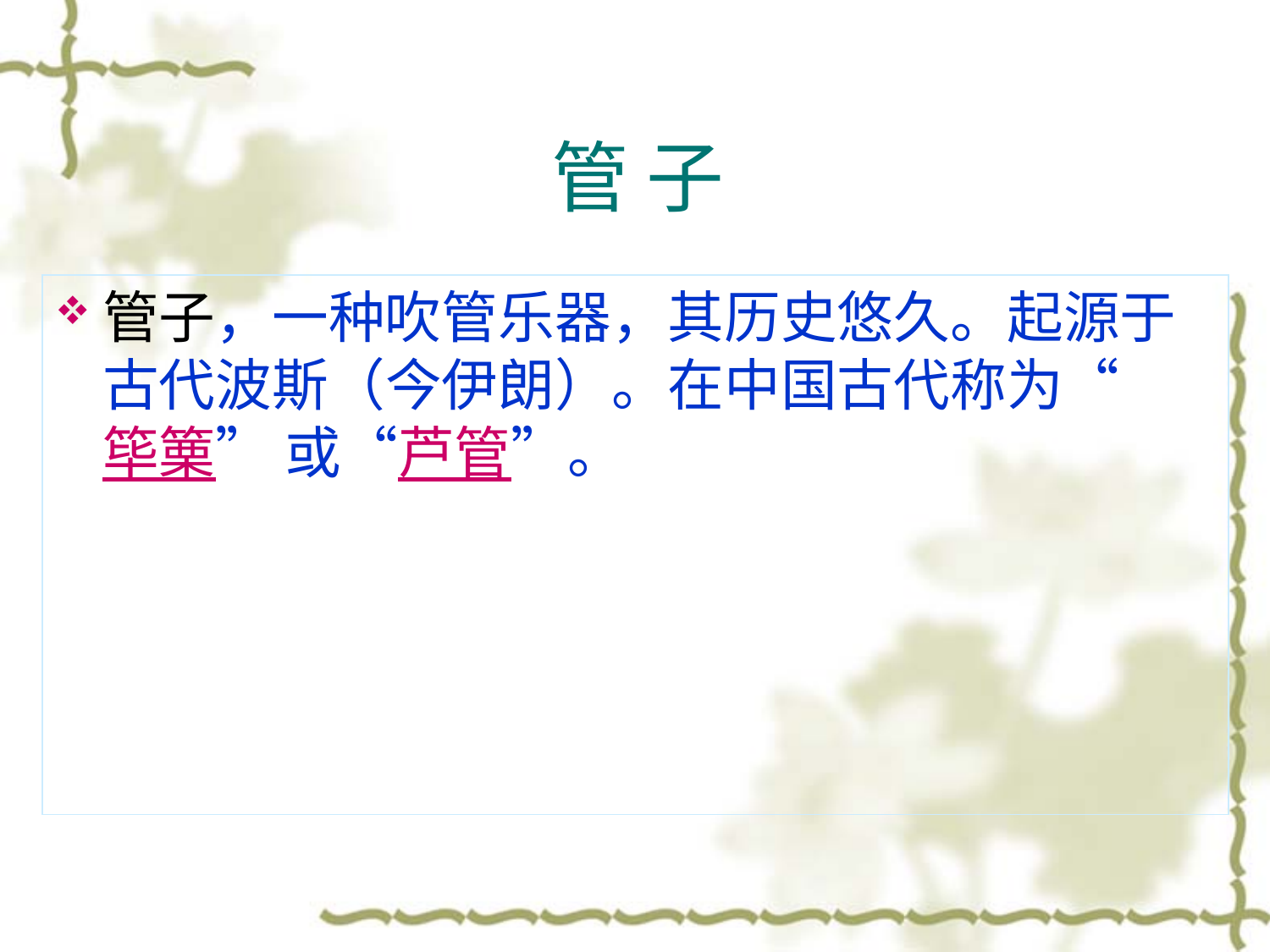

管子，一种吹管乐器，其历史悠久。起源于古代波斯（今伊朗）。在中国古代称为“筚篥” 或“芦管”。
# 管 子